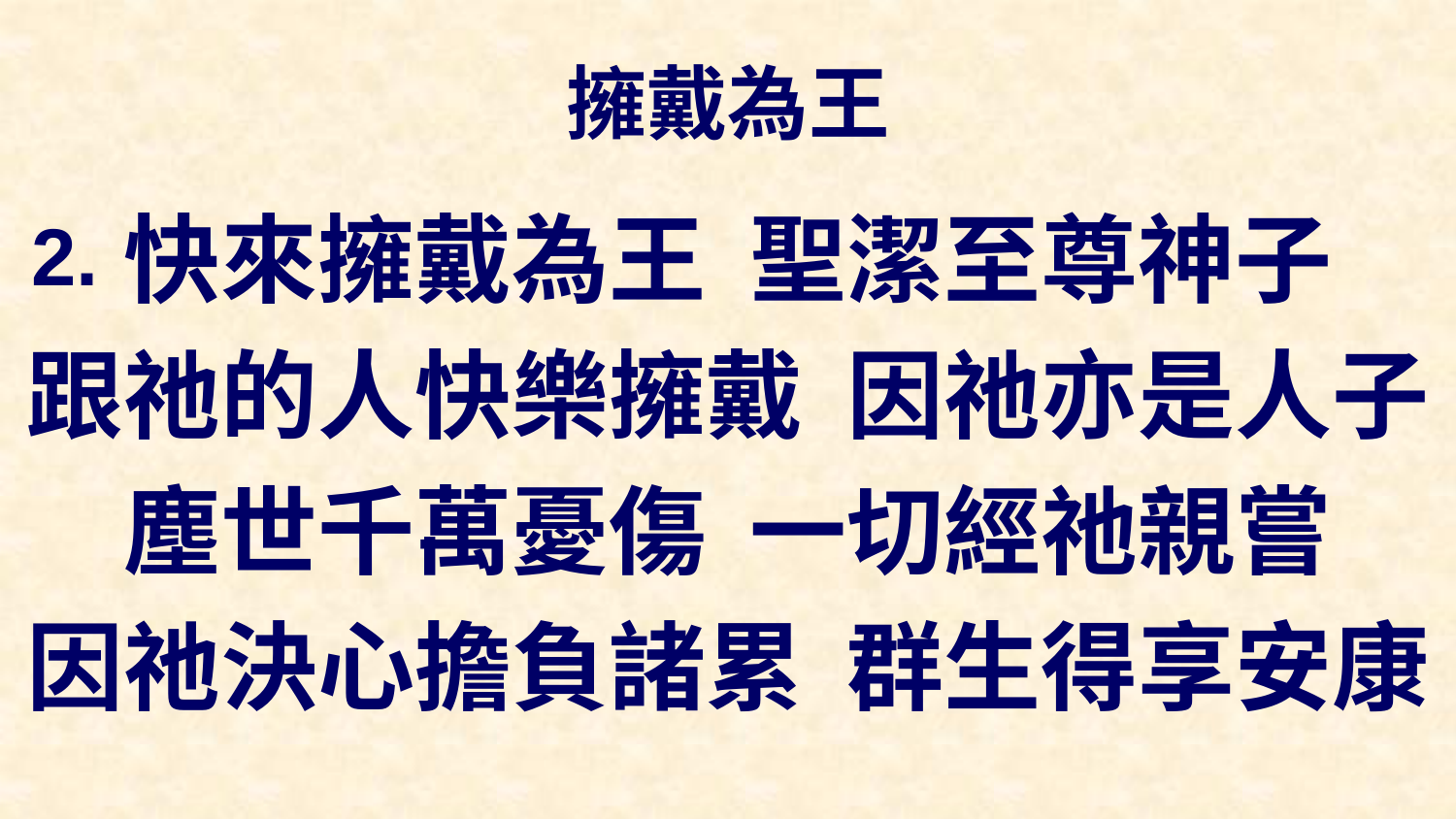

# 擁戴為王
快來擁戴為王  聖潔至尊神子
跟祂的人快樂擁戴  因祂亦是人子
塵世千萬憂傷  一切經祂親嘗
因祂決心擔負諸累  群生得享安康

2.